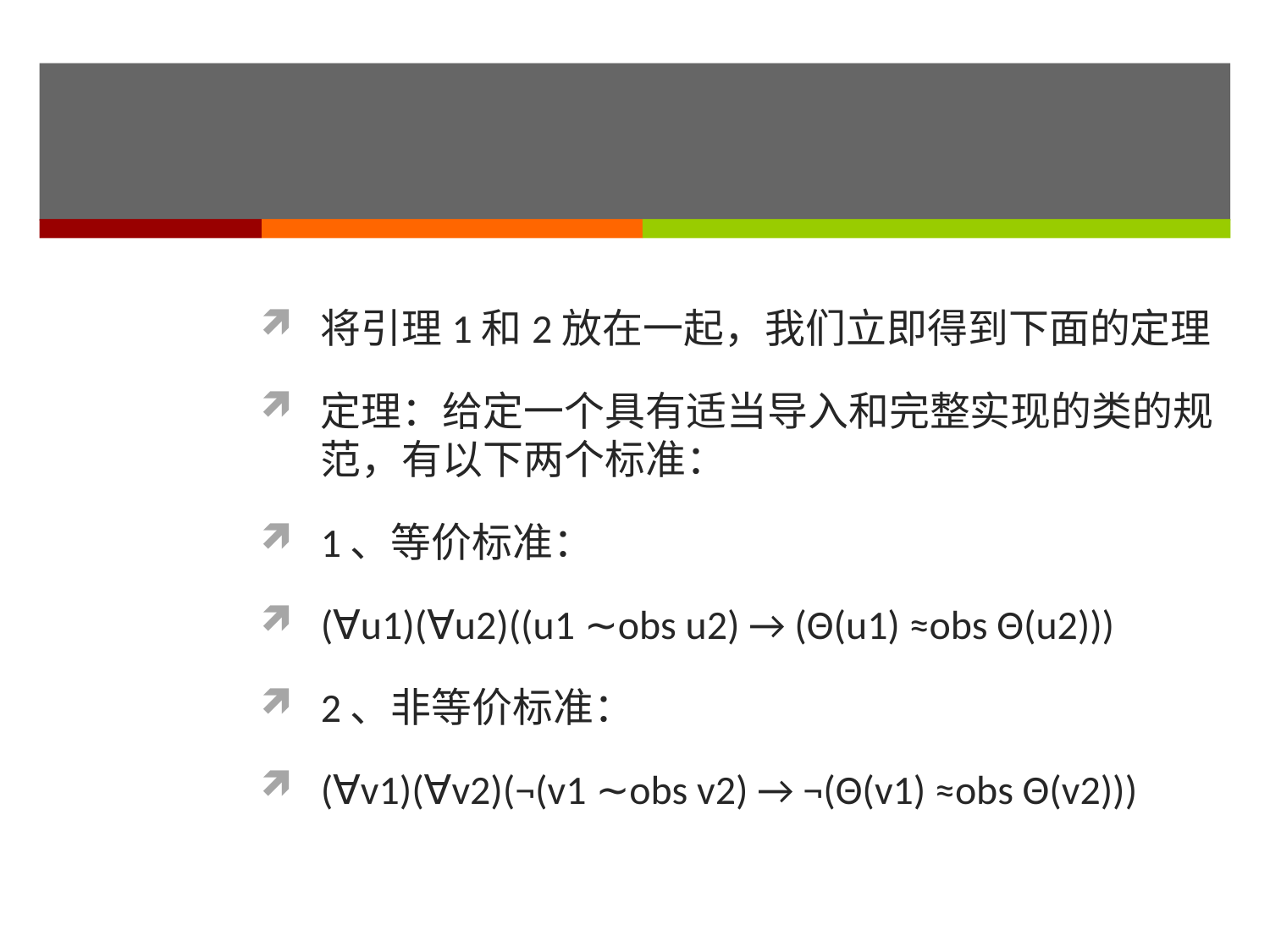

#
将引理1和2放在一起，我们立即得到下面的定理
定理：给定一个具有适当导入和完整实现的类的规范，有以下两个标准：
1、等价标准：
(∀u1)(∀u2)((u1 ∼obs u2) → (Θ(u1) ≈obs Θ(u2)))
2、非等价标准：
(∀v1)(∀v2)(¬(v1 ∼obs v2) → ¬(Θ(v1) ≈obs Θ(v2)))